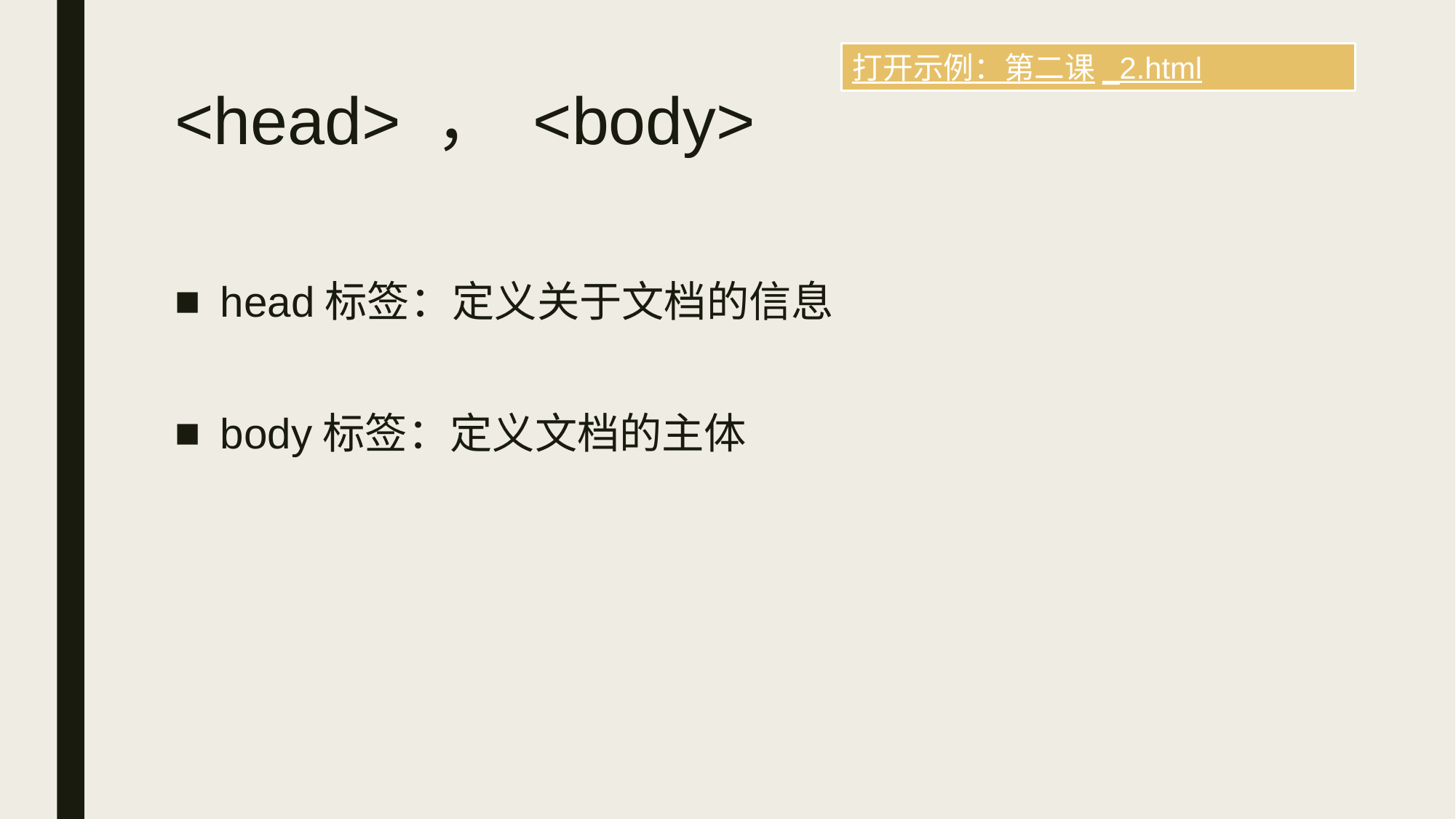

打开示例：第二课_2.html
# <head> ， <body>
head标签：定义关于文档的信息

body标签：定义文档的主体